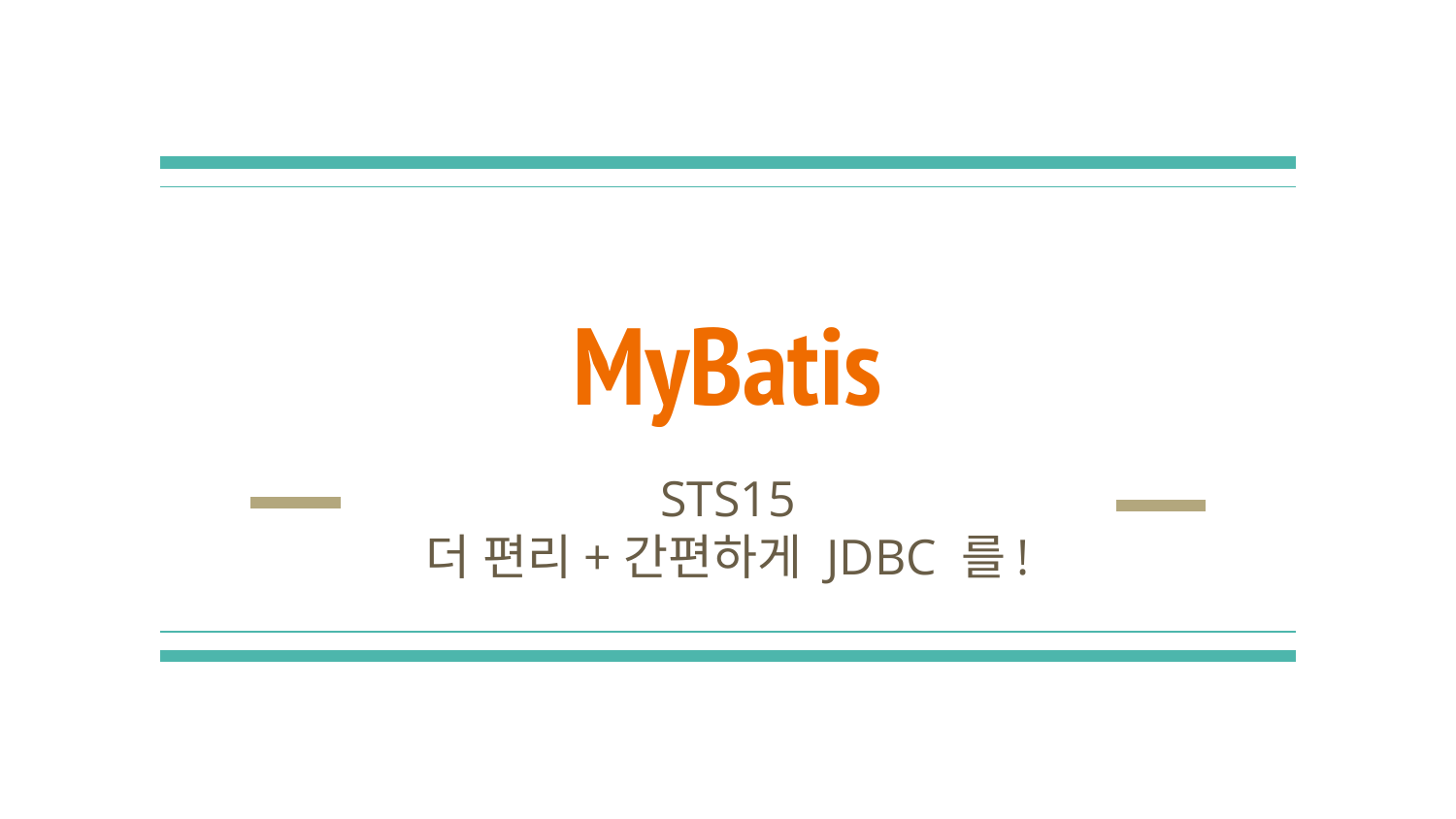

# MyBatis
STS15
더 편리+간편하게 JDBC 를!